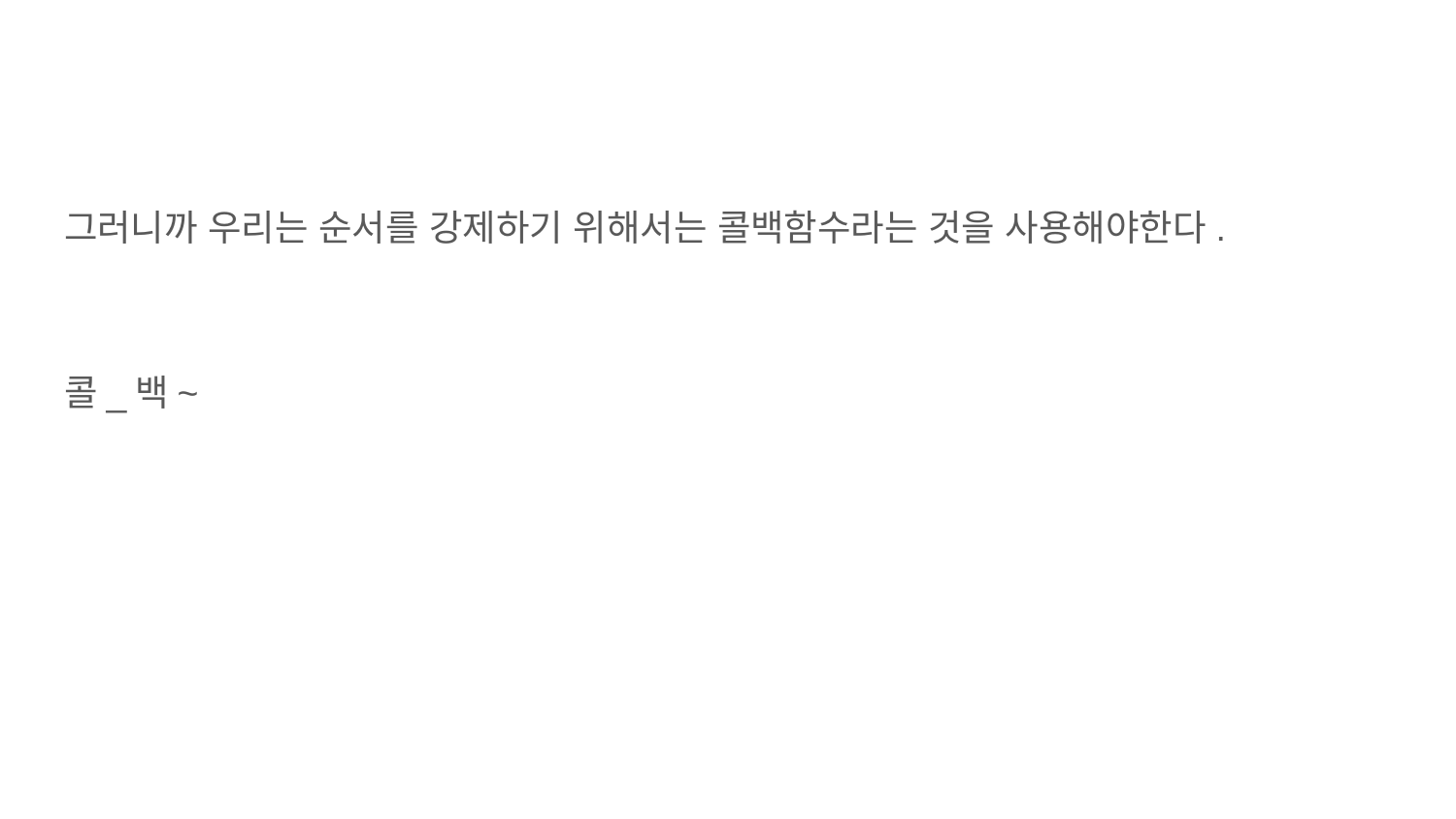

#
그러니까 우리는 순서를 강제하기 위해서는 콜백함수라는 것을 사용해야한다.

콜_백~